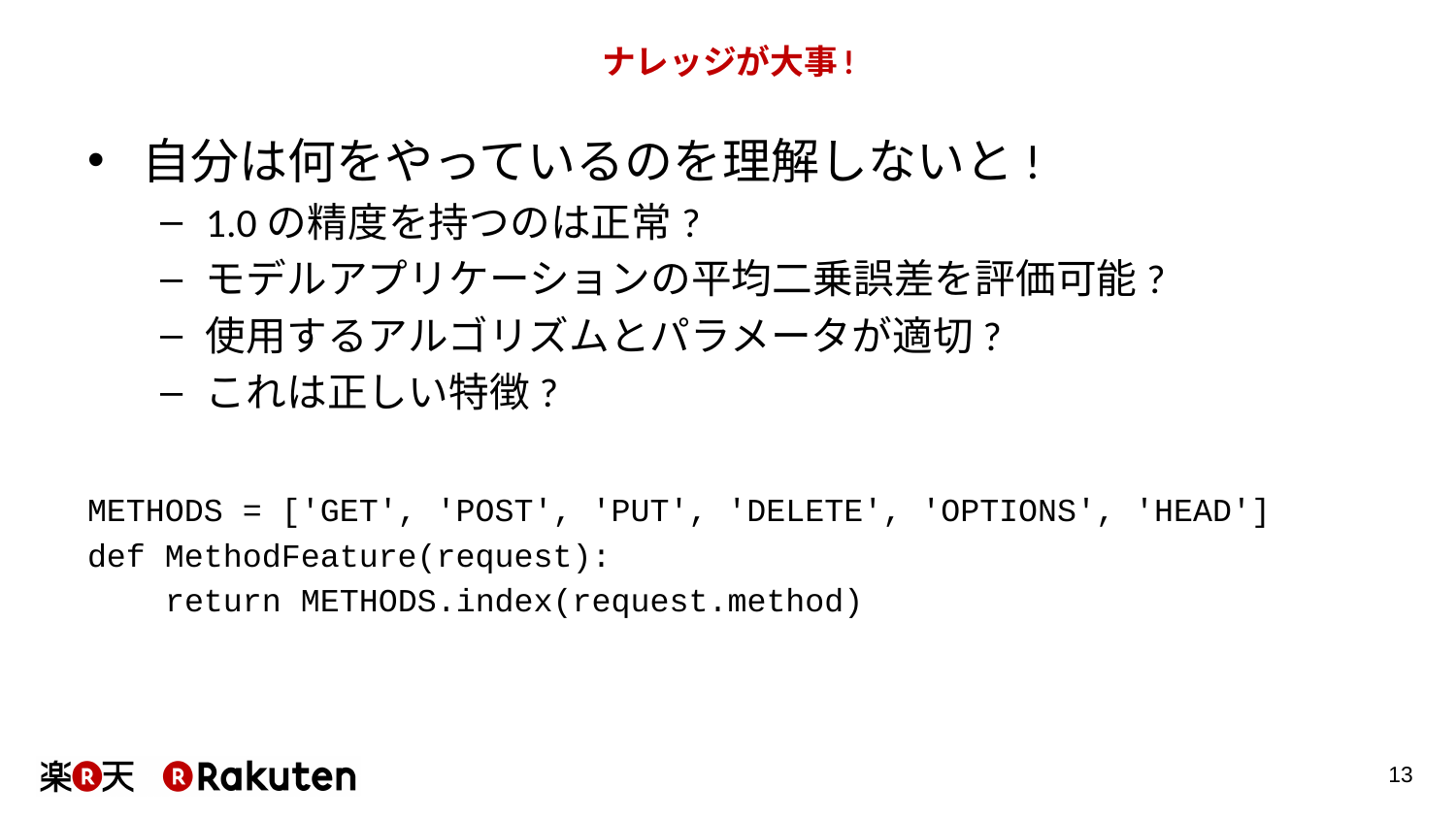

# ナレッジが大事!
自分は何をやっているのを理解しないと!
1.0の精度を持つのは正常?
モデルアプリケーションの平均二乗誤差を評価可能?
使用するアルゴリズムとパラメータが適切?
これは正しい特徴?

METHODS = ['GET', 'POST', 'PUT', 'DELETE', 'OPTIONS', 'HEAD']
def MethodFeature(request):
    return METHODS.index(request.method)

13